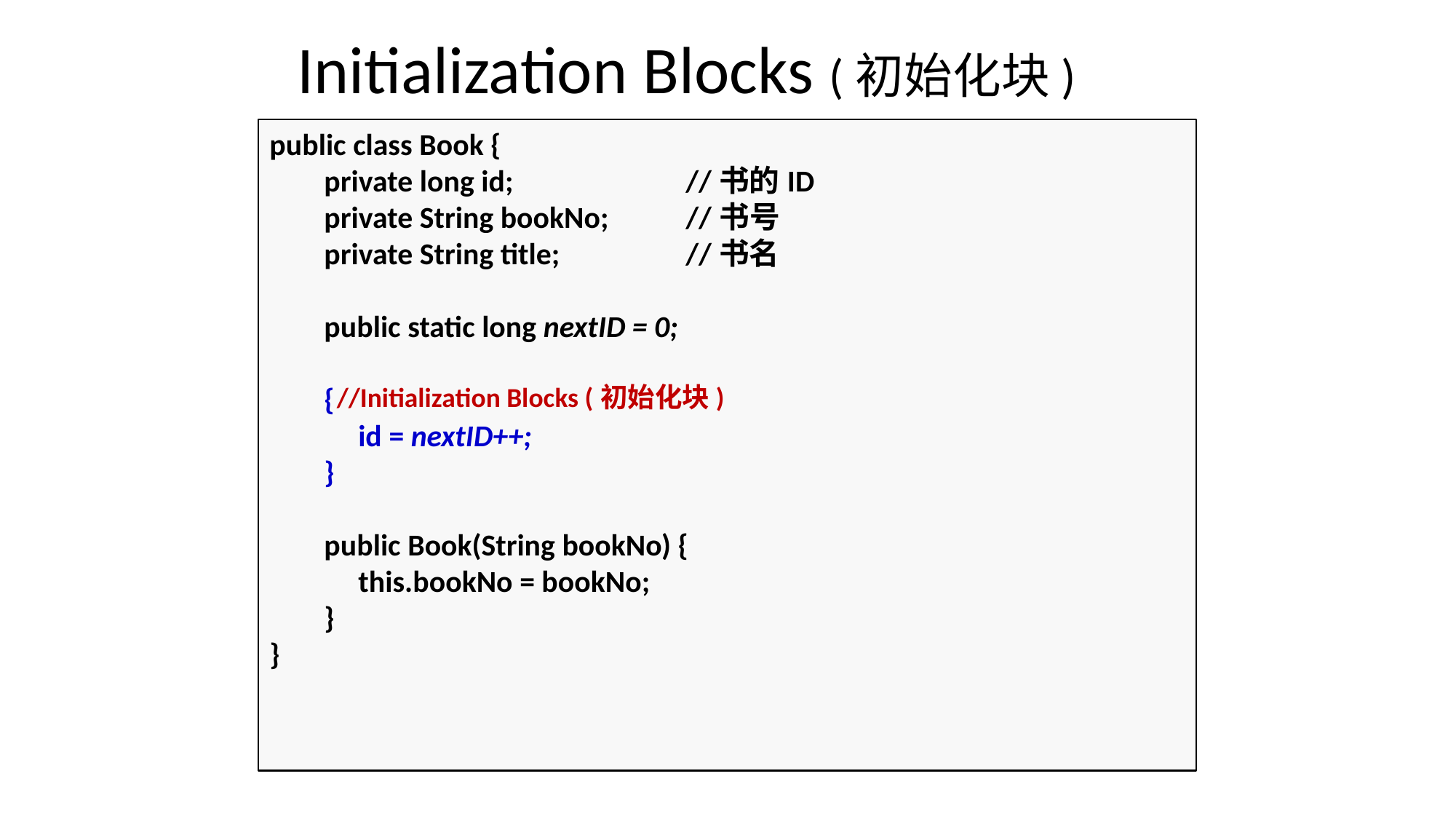

# Initialization Blocks (初始化块)
public class Book {
private long id;		//书的ID
private String bookNo;	//书号
private String title;		//书名

public static long nextID = 0;

{
	id = nextID++;
}

public Book(String bookNo) {
	this.bookNo = bookNo;
}
}
//Initialization Blocks (初始化块)
82